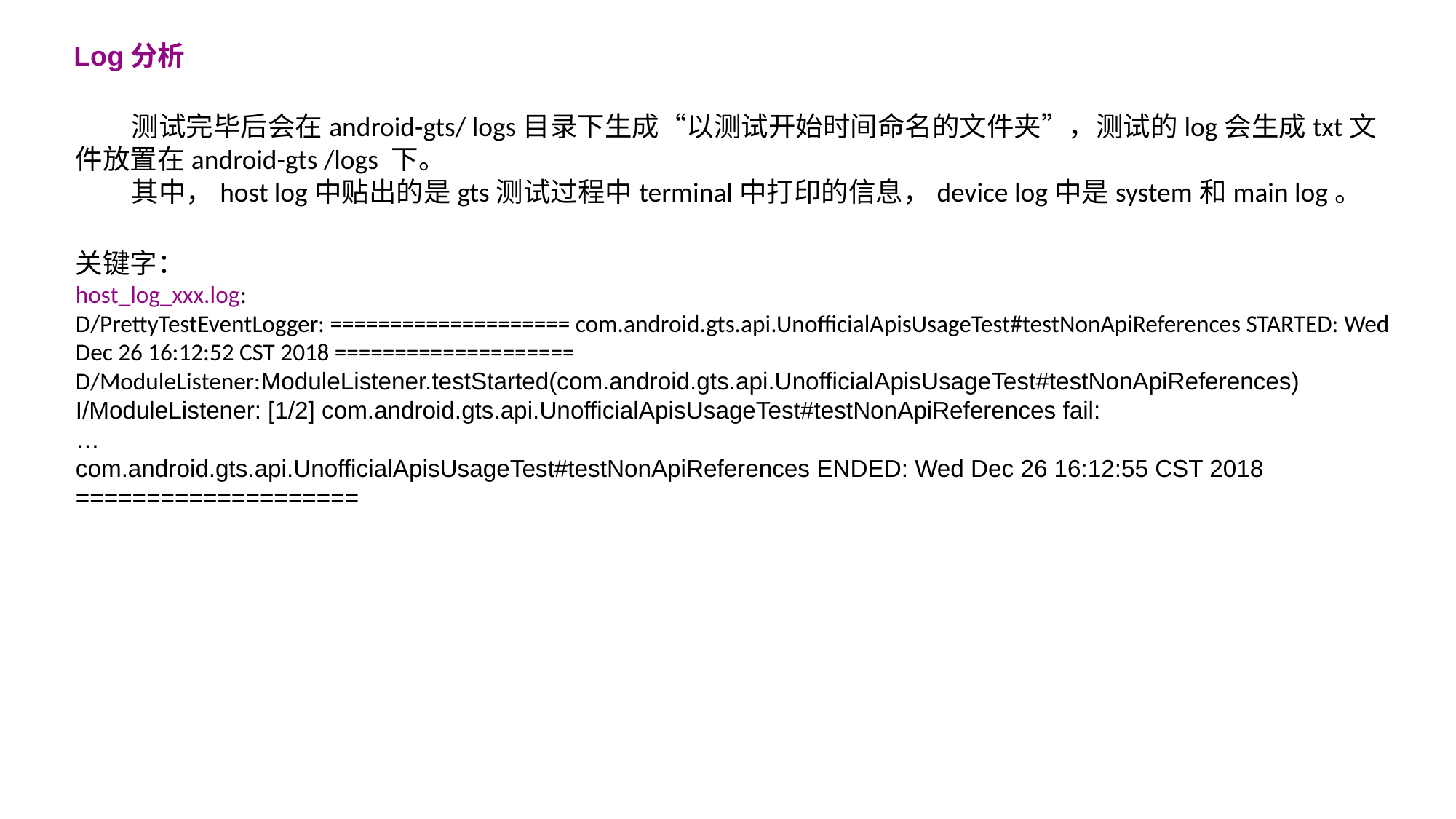

Log分析
        测试完毕后会在android-gts/ logs目录下生成“以测试开始时间命名的文件夹”，测试的log会生成txt文件放置在android-gts /logs 下。
        其中，host log中贴出的是gts测试过程中terminal中打印的信息，device log中是system和main log。
关键字：
host_log_xxx.log:
D/PrettyTestEventLogger: ==================== com.android.gts.api.UnofficialApisUsageTest#testNonApiReferences STARTED: Wed Dec 26 16:12:52 CST 2018 ====================
D/ModuleListener:ModuleListener.testStarted(com.android.gts.api.UnofficialApisUsageTest#testNonApiReferences)
I/ModuleListener: [1/2] com.android.gts.api.UnofficialApisUsageTest#testNonApiReferences fail:
…
com.android.gts.api.UnofficialApisUsageTest#testNonApiReferences ENDED: Wed Dec 26 16:12:55 CST 2018 ====================